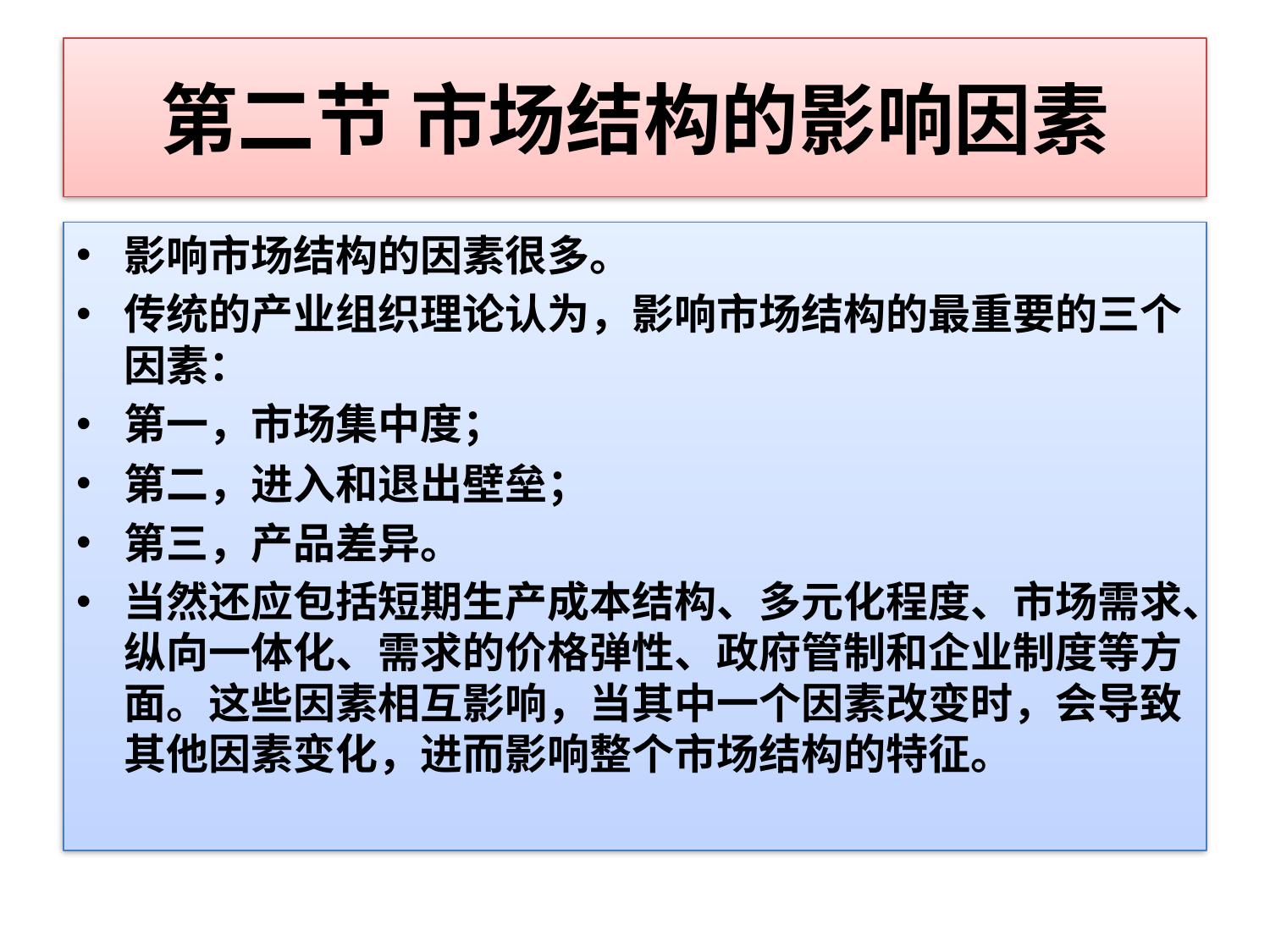

# 第二节 市场结构的影响因素
影响市场结构的因素很多。
传统的产业组织理论认为，影响市场结构的最重要的三个因素：
第一，市场集中度；
第二，进入和退出壁垒；
第三，产品差异。
当然还应包括短期生产成本结构、多元化程度、市场需求、纵向一体化、需求的价格弹性、政府管制和企业制度等方面。这些因素相互影响，当其中一个因素改变时，会导致其他因素变化，进而影响整个市场结构的特征。